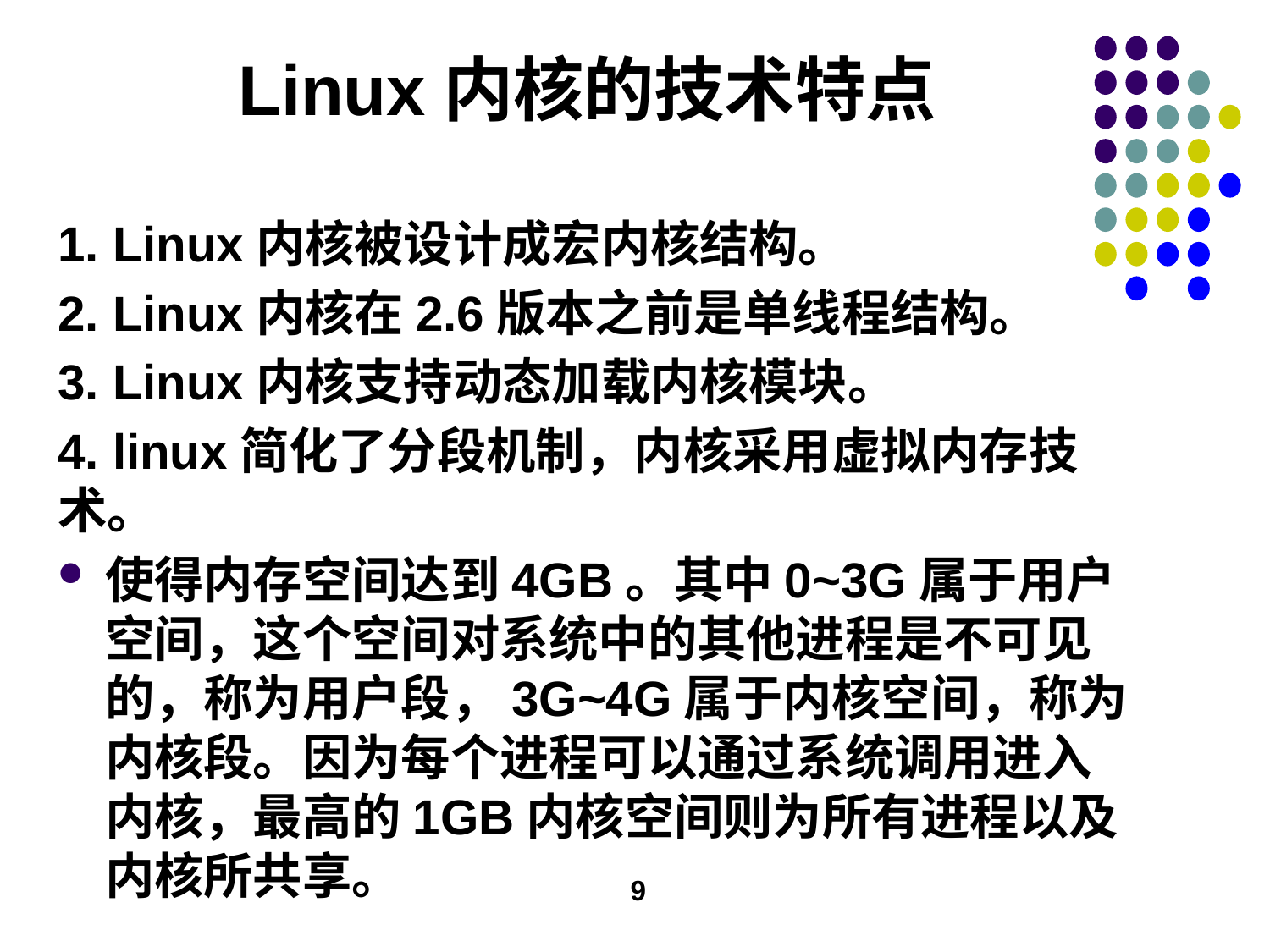

# Linux内核的技术特点
1. Linux内核被设计成宏内核结构。
2. Linux内核在2.6版本之前是单线程结构。
3. Linux内核支持动态加载内核模块。
4. linux简化了分段机制，内核采用虚拟内存技术。
使得内存空间达到4GB。其中0~3G属于用户空间，这个空间对系统中的其他进程是不可见的，称为用户段，3G~4G属于内核空间，称为内核段。因为每个进程可以通过系统调用进入内核，最高的1GB内核空间则为所有进程以及内核所共享。
9